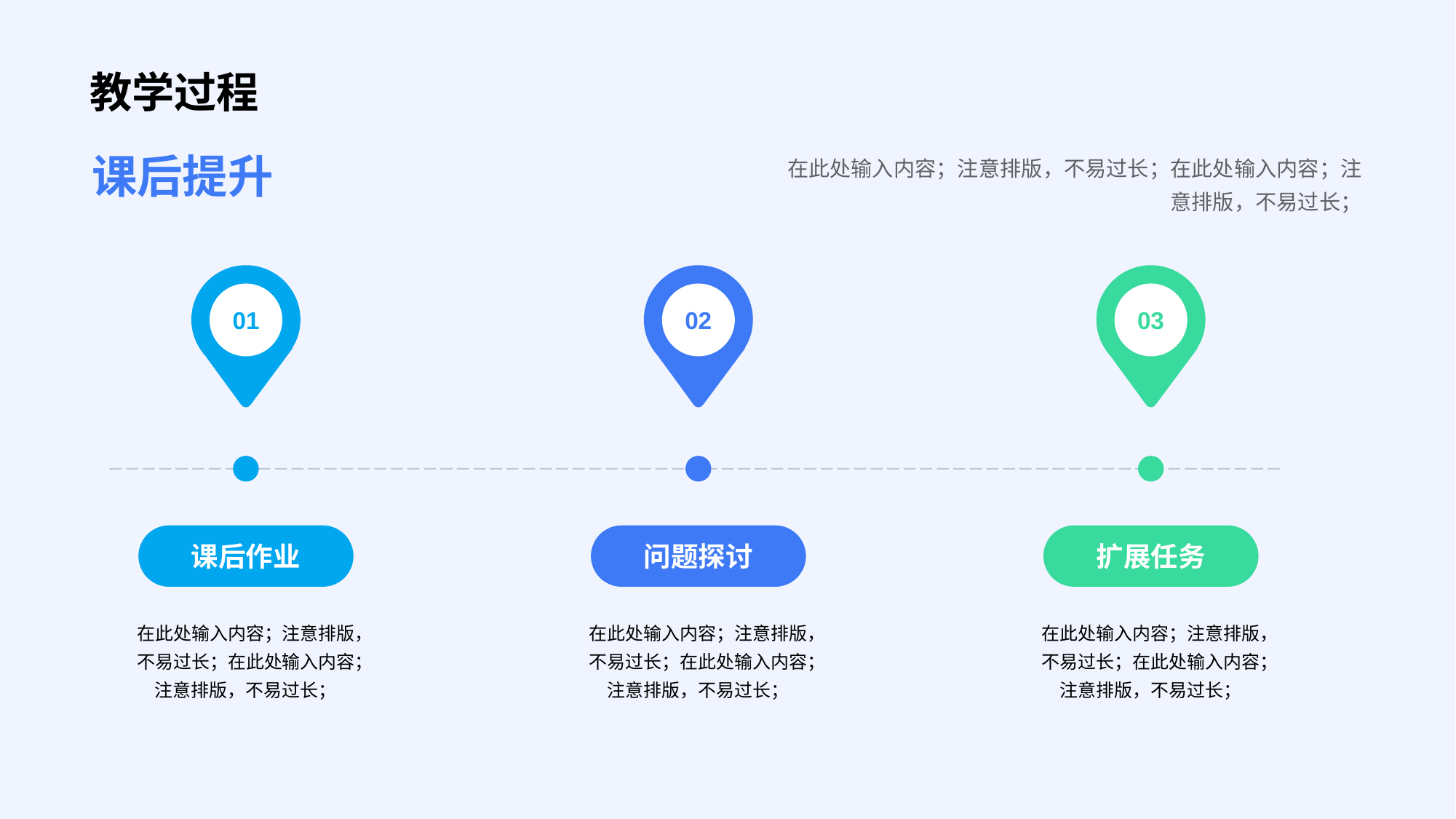

# 教学过程
课后提升
在此处输入内容；注意排版，不易过长；在此处输入内容；注意排版，不易过长；

01
02
03

课后作业
问题探讨
扩展任务
在此处输入内容；注意排版，不易过长；在此处输入内容；注意排版，不易过长；
在此处输入内容；注意排版，不易过长；在此处输入内容；注意排版，不易过长；
在此处输入内容；注意排版，不易过长；在此处输入内容；注意排版，不易过长；